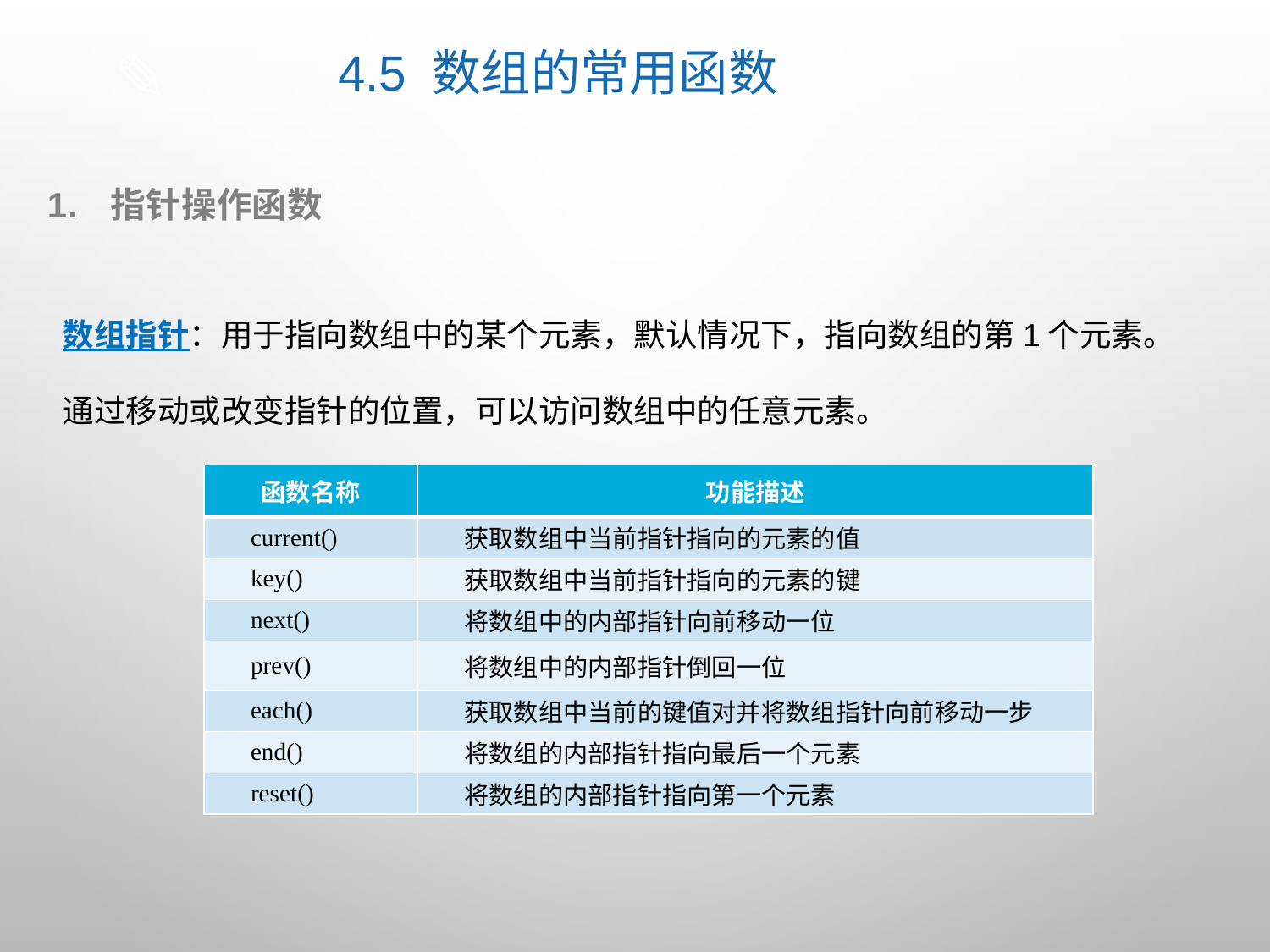

# 4.5 数组的常用函数
指针操作函数
数组指针：用于指向数组中的某个元素，默认情况下，指向数组的第1个元素。通过移动或改变指针的位置，可以访问数组中的任意元素。
| 函数名称 | 功能描述 |
| --- | --- |
| current() | 获取数组中当前指针指向的元素的值 |
| key() | 获取数组中当前指针指向的元素的键 |
| next() | 将数组中的内部指针向前移动一位 |
| prev() | 将数组中的内部指针倒回一位 |
| each() | 获取数组中当前的键值对并将数组指针向前移动一步 |
| end() | 将数组的内部指针指向最后一个元素 |
| reset() | 将数组的内部指针指向第一个元素 |